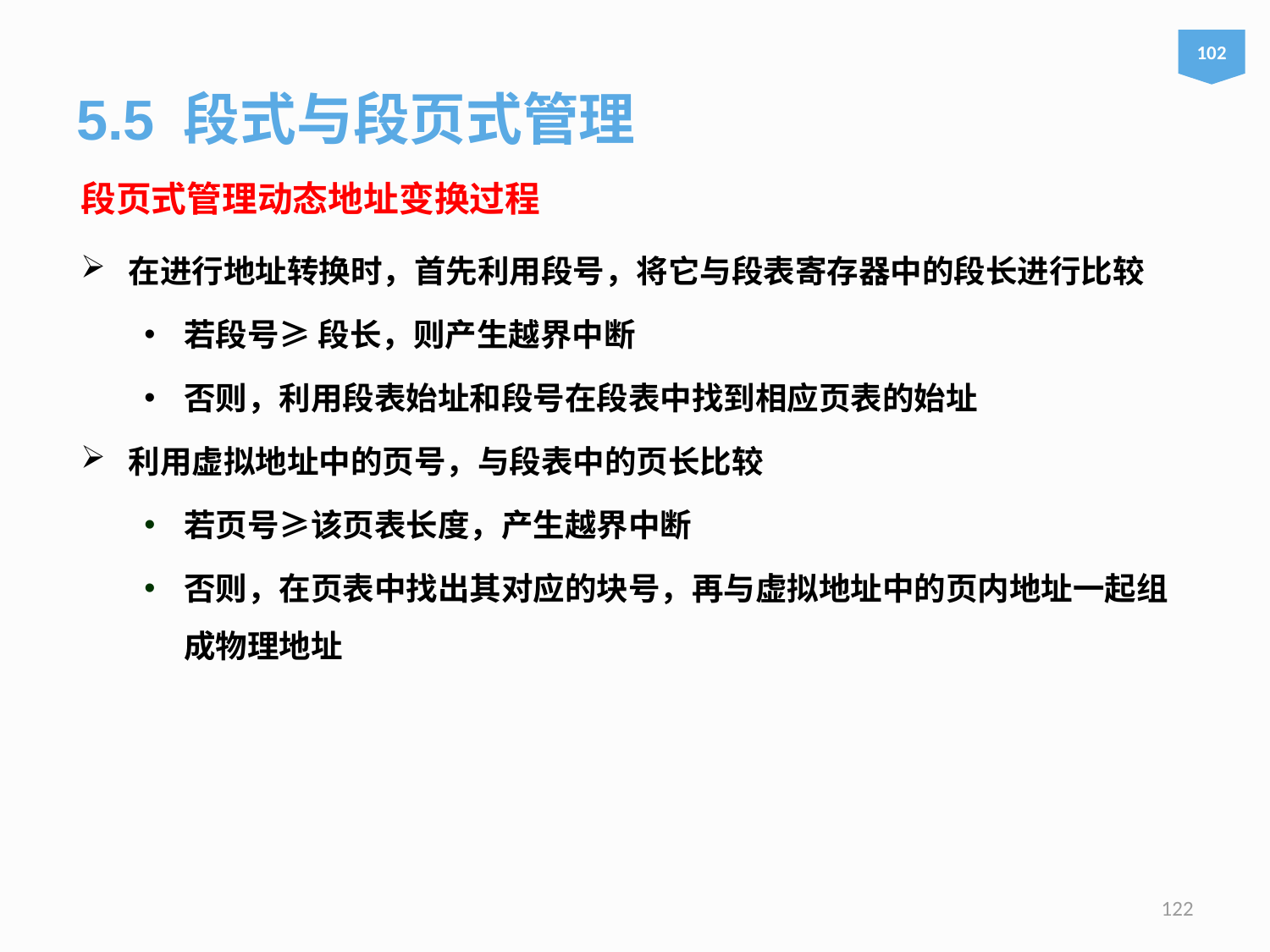

102
5.5 段式与段页式管理
段页式管理动态地址变换过程

在进行地址转换时，首先利用段号，将它与段表寄存器中的段长进行比较
若段号≥ 段长，则产生越界中断
否则，利用段表始址和段号在段表中找到相应页表的始址
利用虚拟地址中的页号，与段表中的页长比较
若页号≥该页表长度，产生越界中断
否则，在页表中找出其对应的块号，再与虚拟地址中的页内地址一起组成物理地址

122